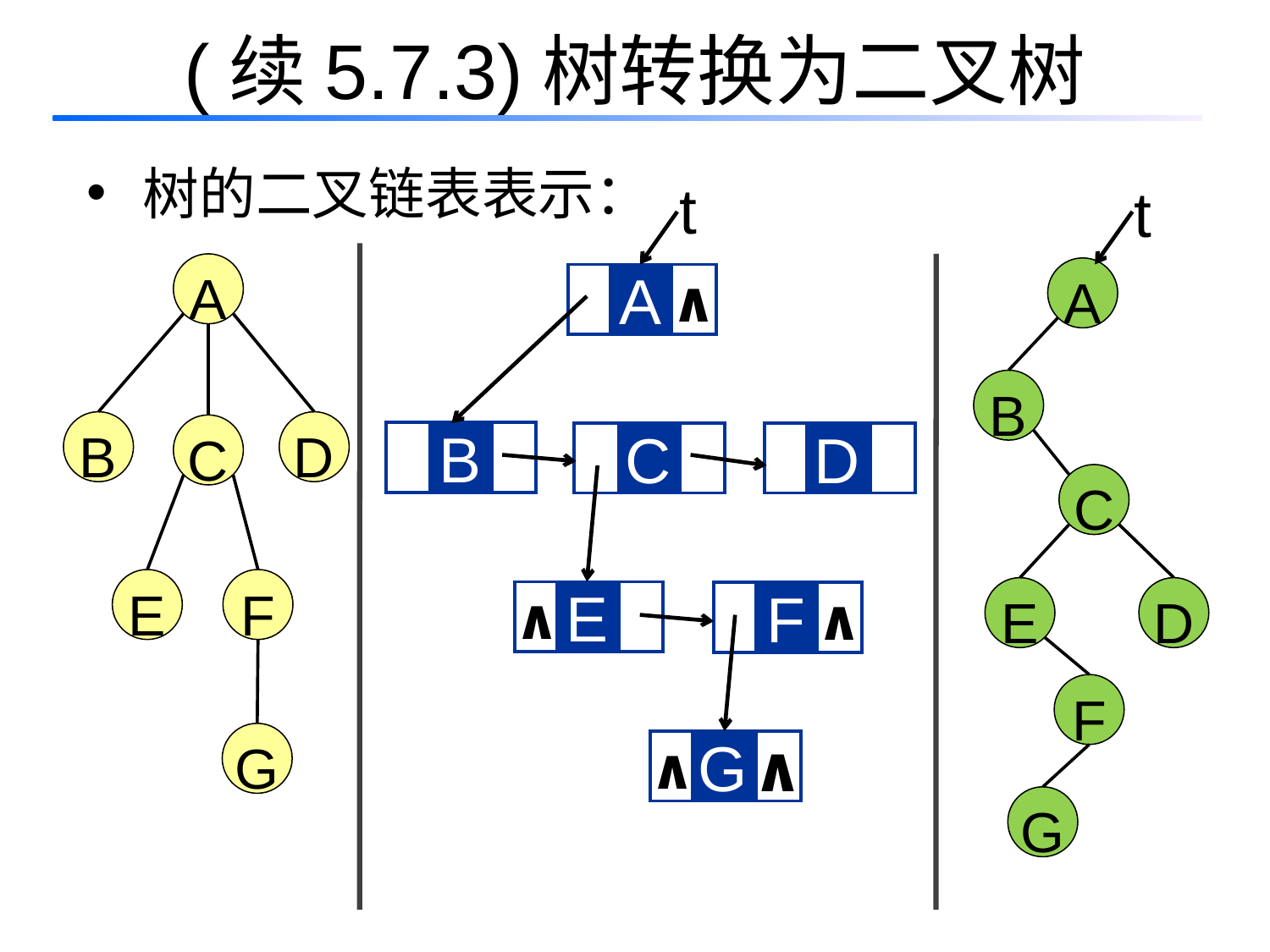

# (续5.7.3)树转换为二叉树

t
t
 树的二叉链表表示：

A
A

A
∧

B
B
D
C

B

C

D

C

E
F
E
D
∧
E

F
∧

F
G
∧
G
∧
G